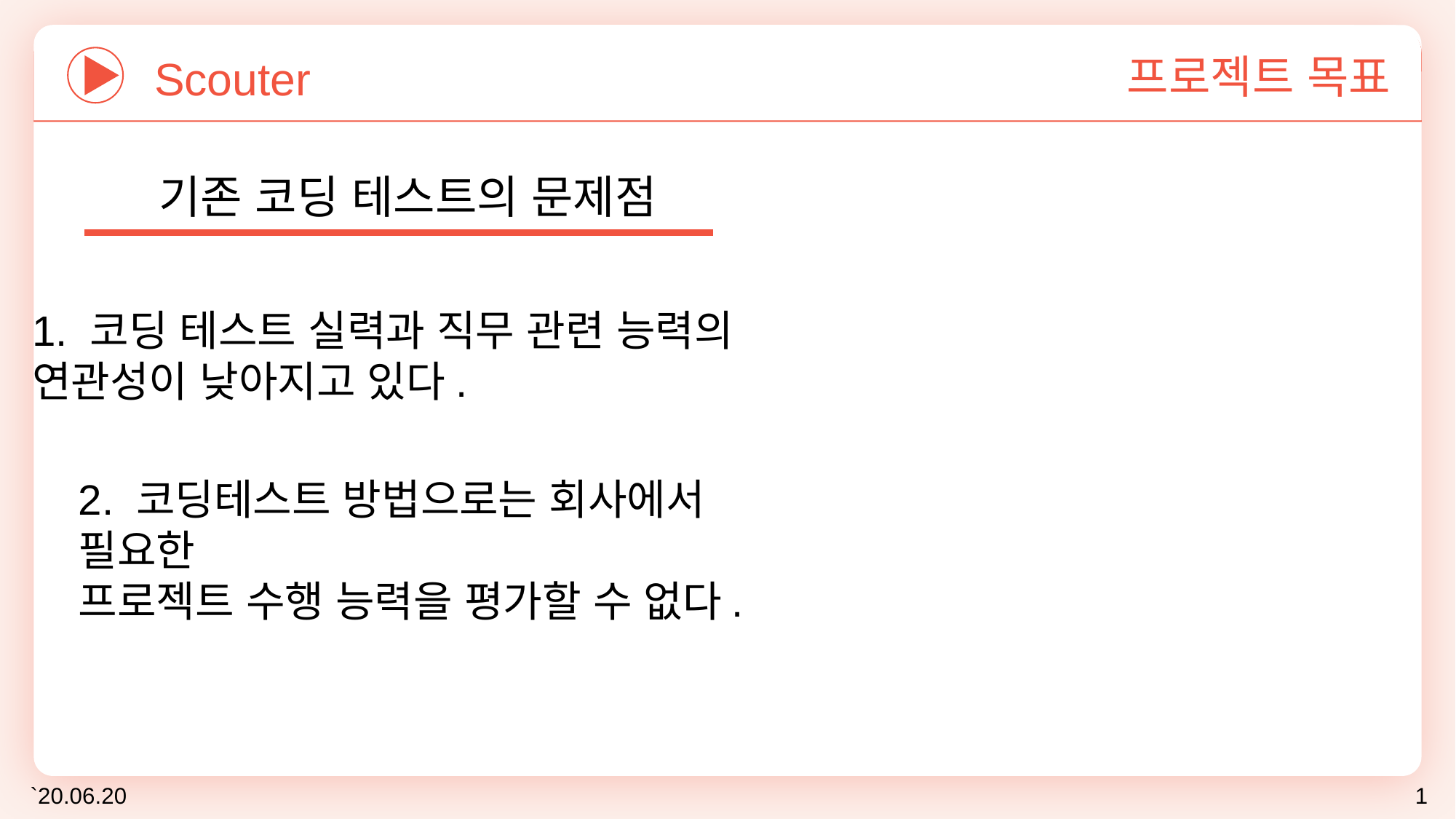

프로젝트 목표
Scouter

기존 코딩 테스트의 문제점
1. 코딩 테스트 실력과 직무 관련 능력의
연관성이 낮아지고 있다.
2. 코딩테스트 방법으로는 회사에서 필요한
프로젝트 수행 능력을 평가할 수 없다.
`20.06.20
1